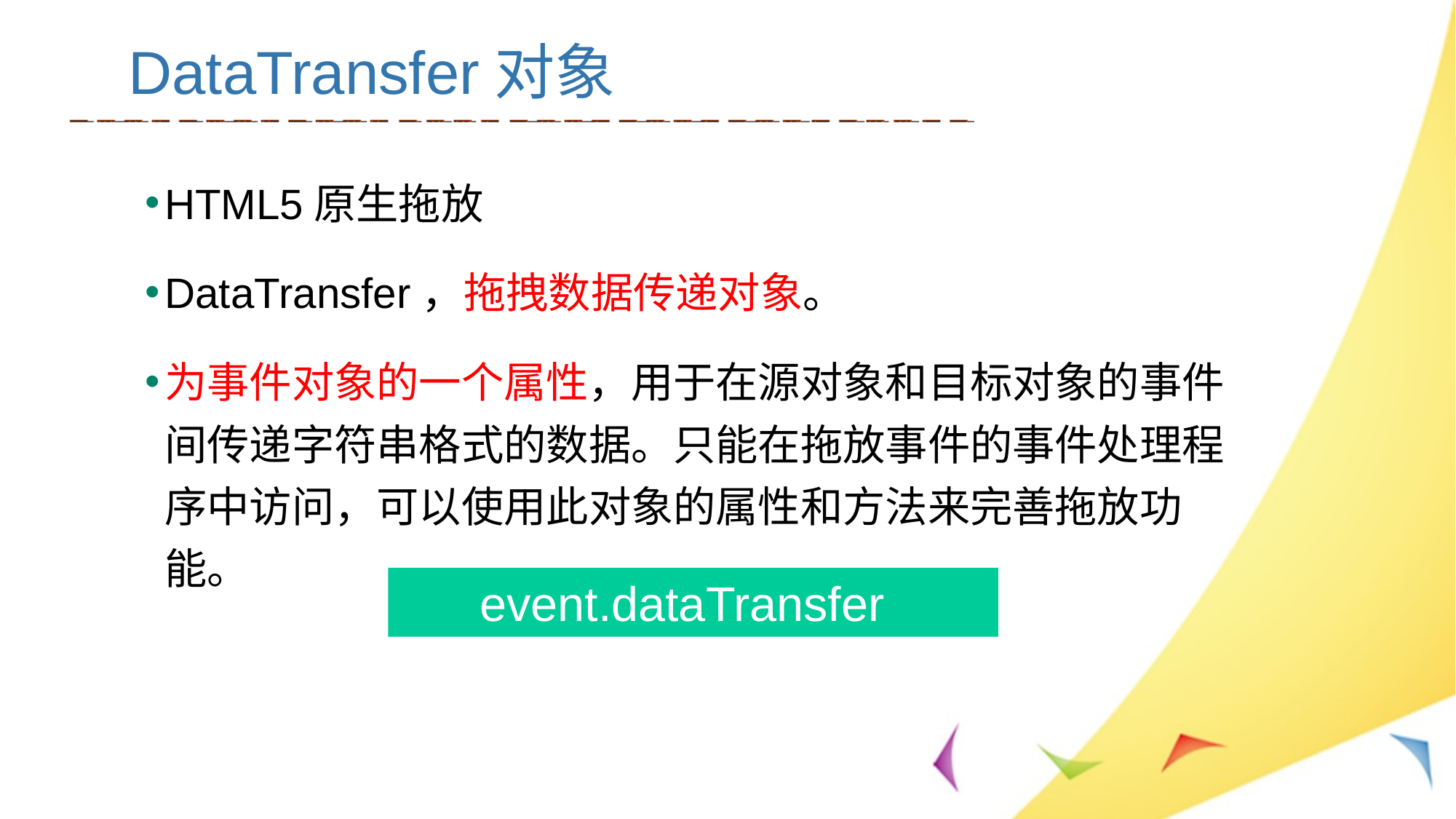

DataTransfer对象
HTML5原生拖放
DataTransfer，拖拽数据传递对象。
为事件对象的一个属性，用于在源对象和目标对象的事件间传递字符串格式的数据。只能在拖放事件的事件处理程序中访问，可以使用此对象的属性和方法来完善拖放功能。
      event.dataTransfer